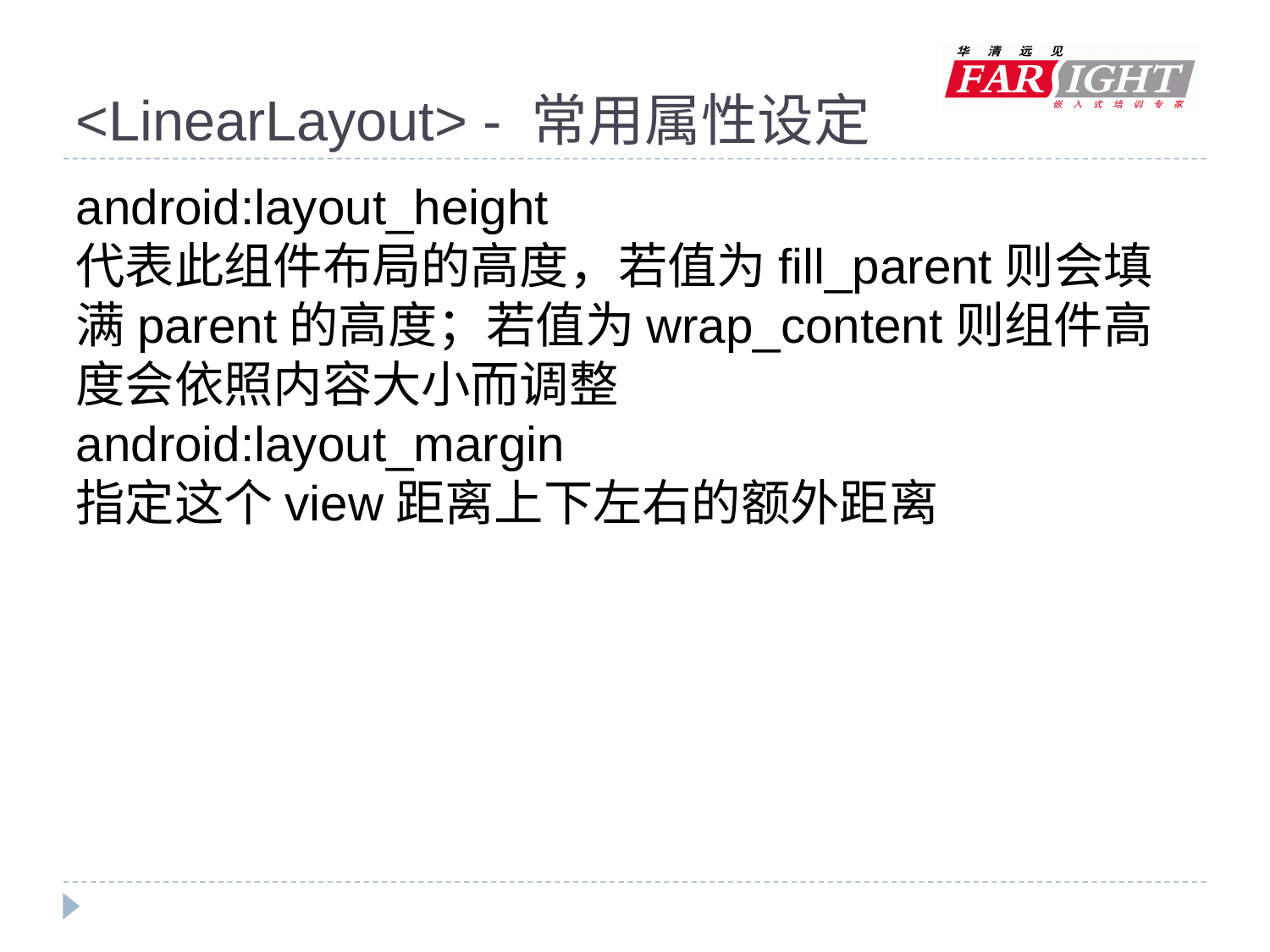

# <LinearLayout> - 常用属性设定
android:layout_height
代表此组件布局的高度，若值为fill_parent则会填满parent的高度；若值为wrap_content则组件高度会依照内容大小而调整
android:layout_margin
指定这个view距离上下左右的额外距离